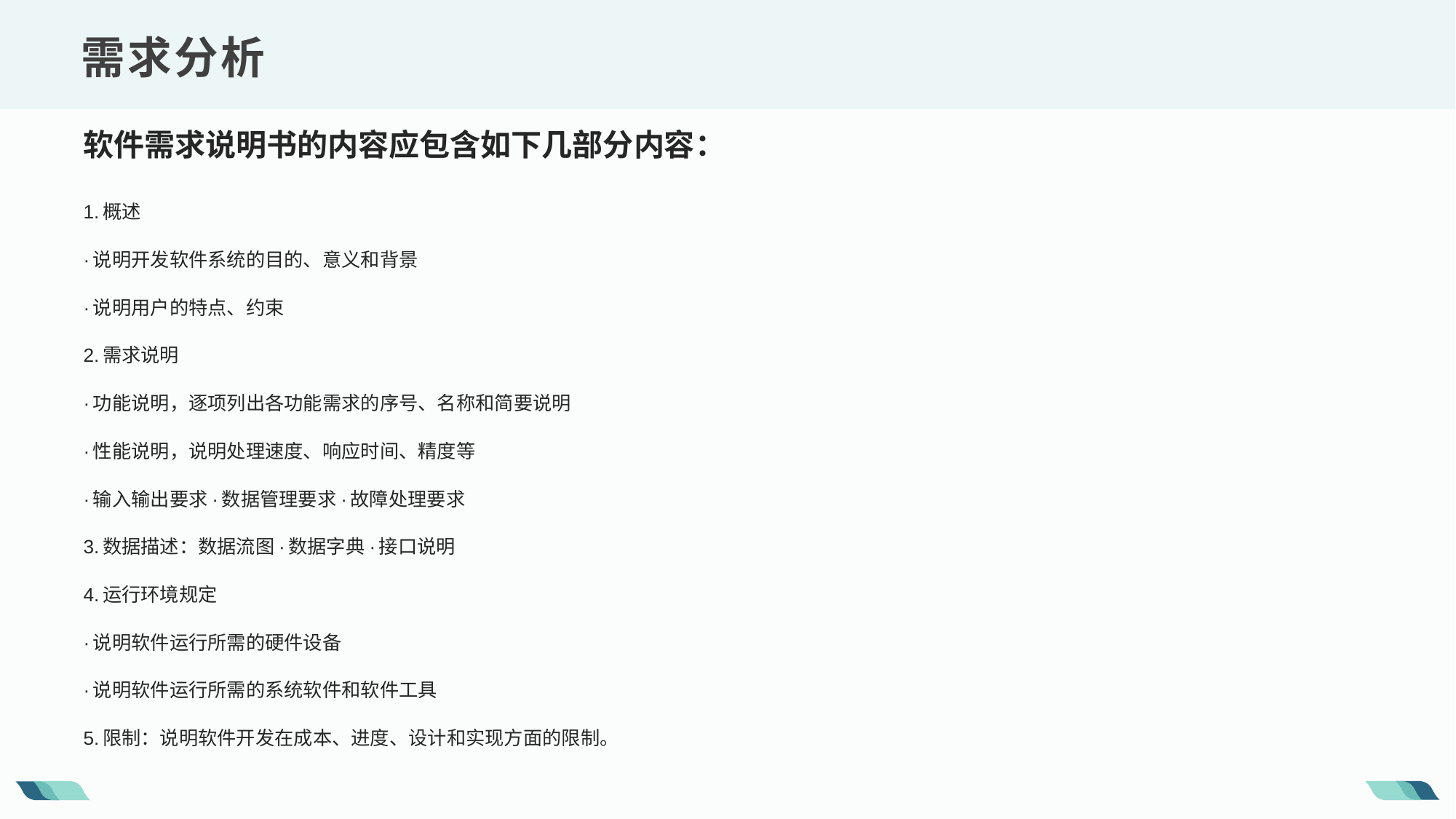

需求分析
软件需求说明书的内容应包含如下几部分内容：
1.概述
·说明开发软件系统的目的、意义和背景
·说明用户的特点、约束
2.需求说明
·功能说明，逐项列出各功能需求的序号、名称和简要说明
·性能说明，说明处理速度、响应时间、精度等
·输入输出要求·数据管理要求·故障处理要求
3.数据描述：数据流图·数据字典·接口说明
4.运行环境规定
·说明软件运行所需的硬件设备
·说明软件运行所需的系统软件和软件工具
5.限制：说明软件开发在成本、进度、设计和实现方面的限制。